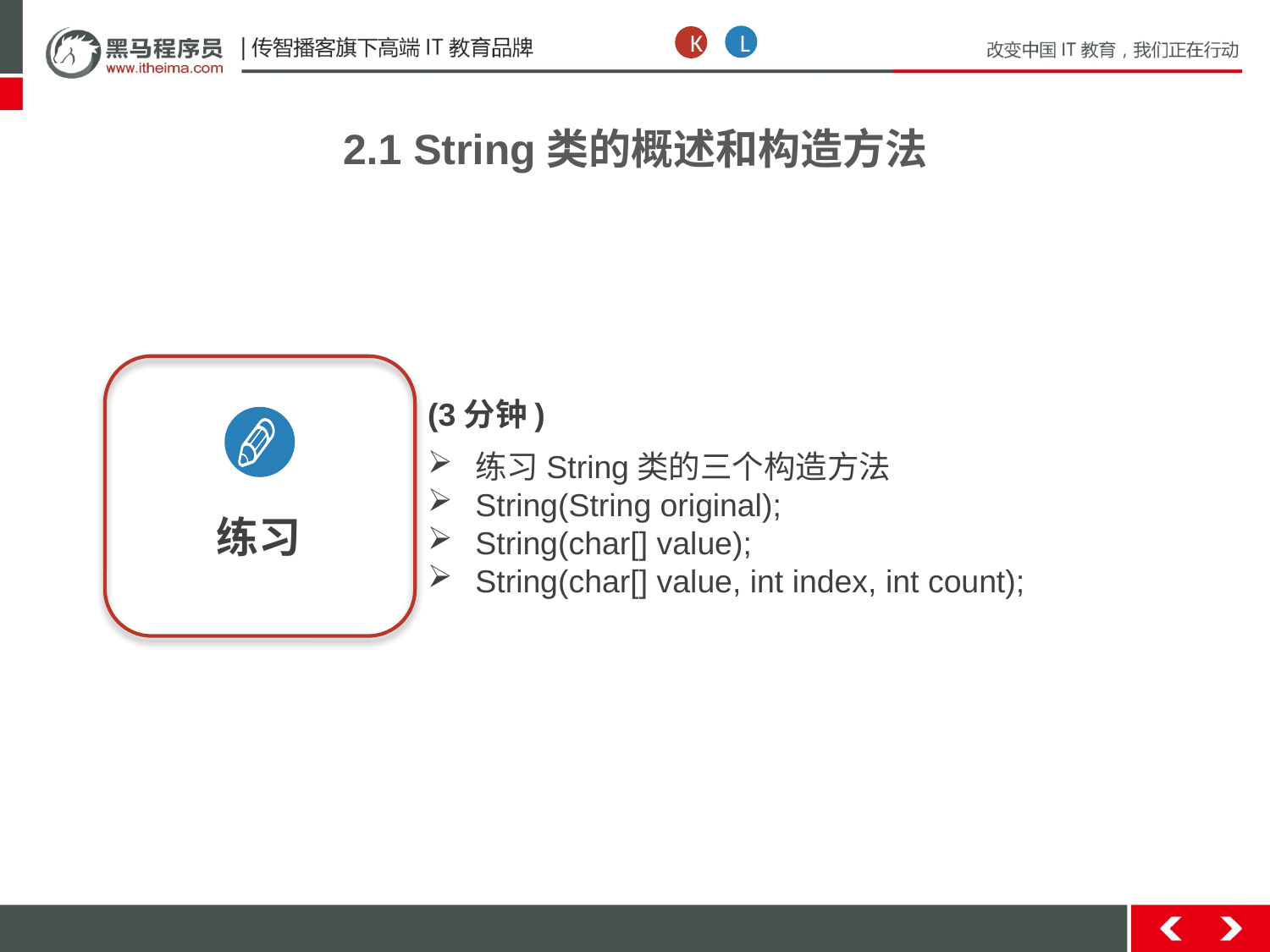

L
K
2.1 String类的概述和构造方法

练习
(3分钟)
练习String类的三个构造方法
String(String original);
String(char[] value);
String(char[] value, int index, int count);